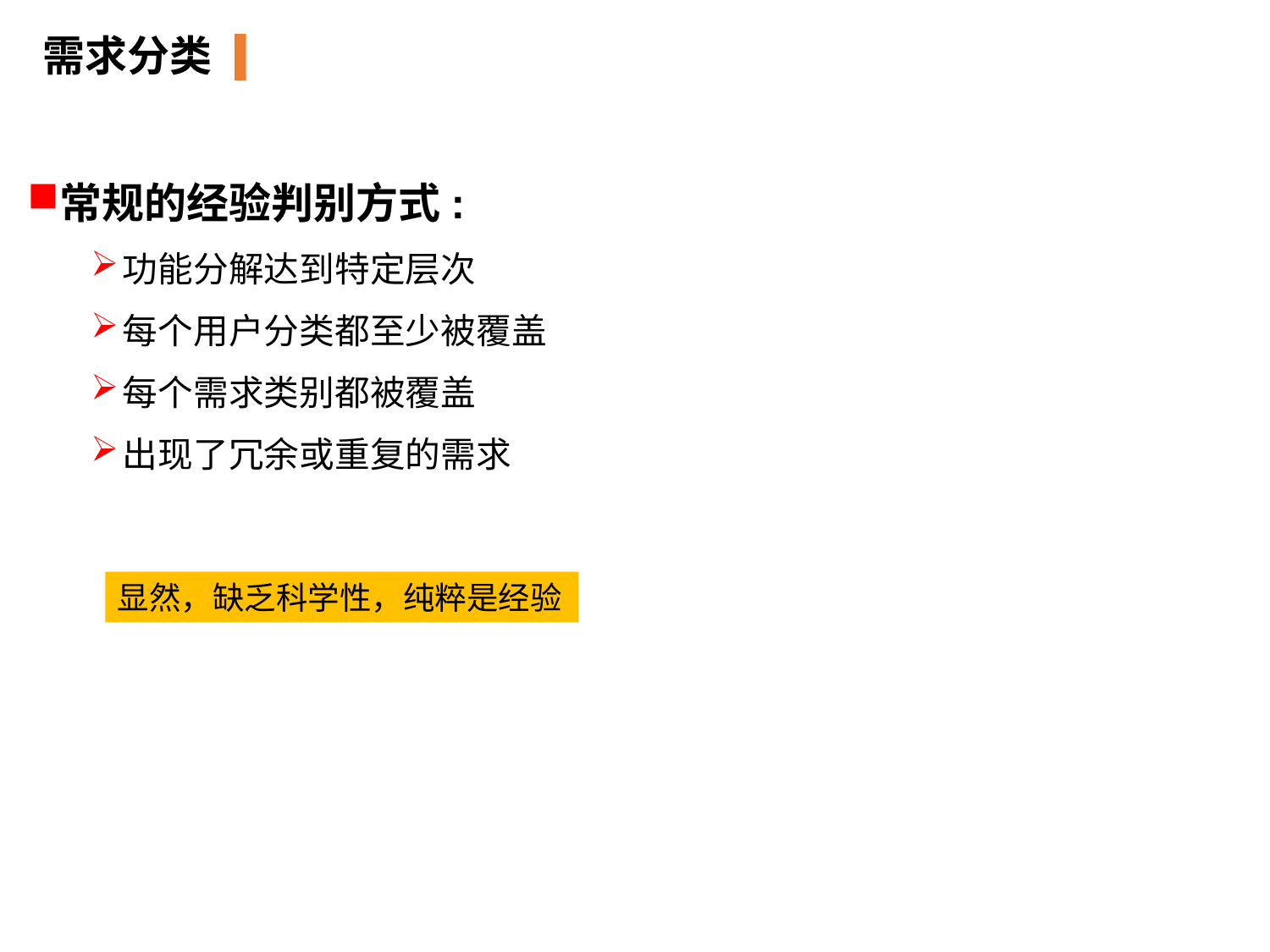

需求分类

常规的经验判别方式:
功能分解达到特定层次
每个用户分类都至少被覆盖
每个需求类别都被覆盖
出现了冗余或重复的需求

显然，缺乏科学性，纯粹是经验